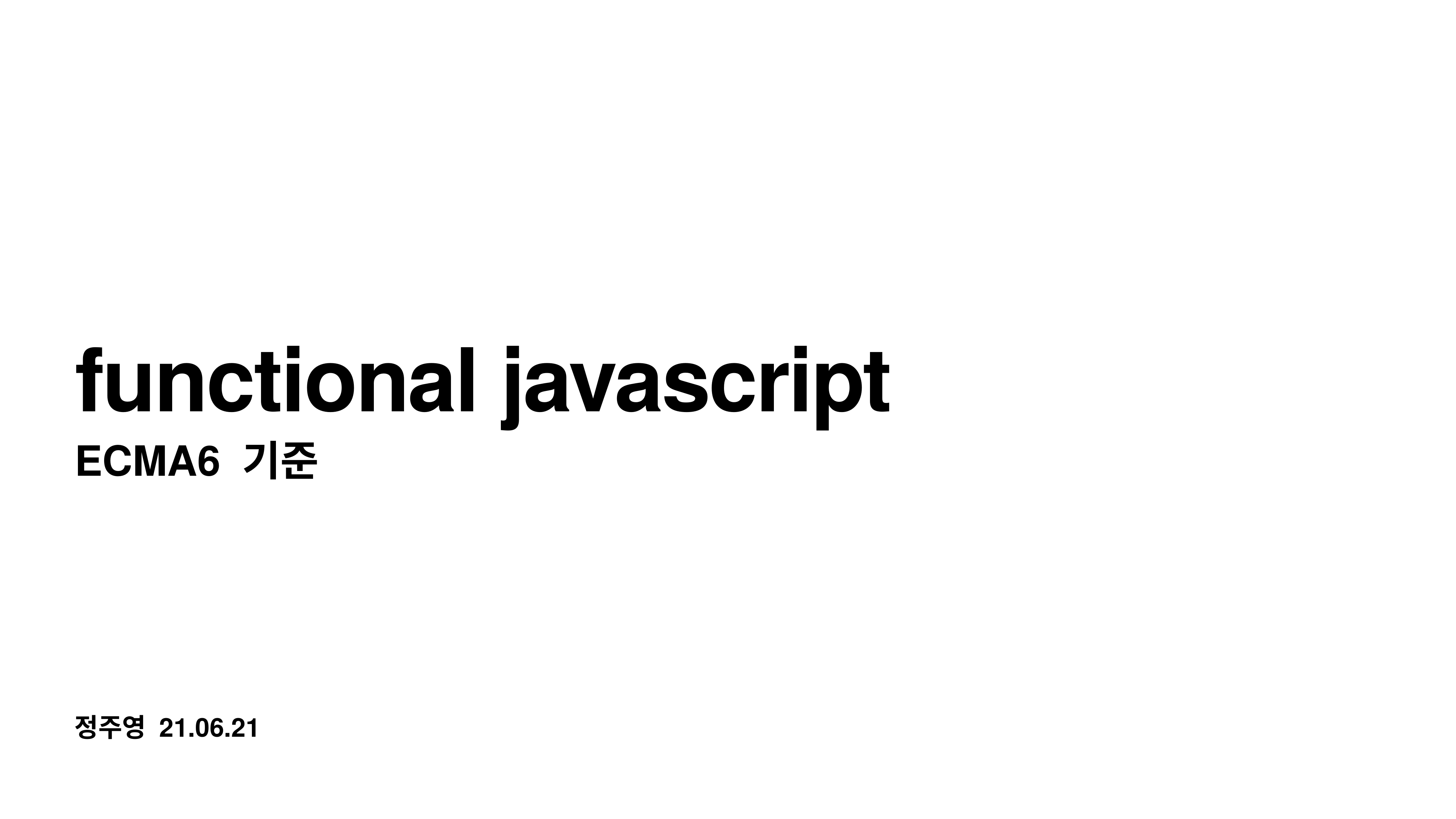

# functional javascript
ECMA6 기준
정주영 21.06.21